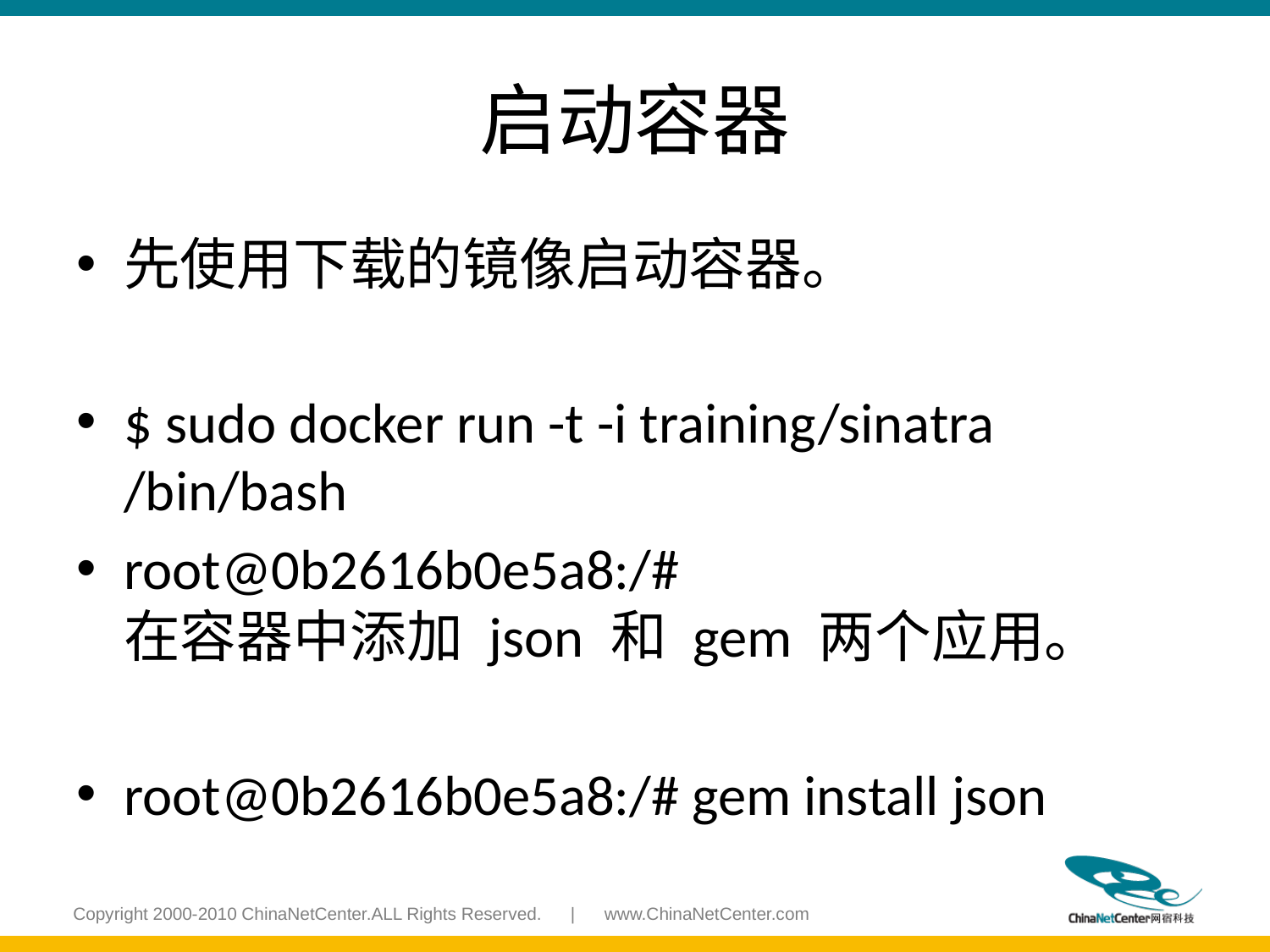

# 启动容器
先使用下载的镜像启动容器。

$ sudo docker run -t -i training/sinatra /bin/bash
root@0b2616b0e5a8:/#
在容器中添加 json 和 gem 两个应用。

root@0b2616b0e5a8:/# gem install json